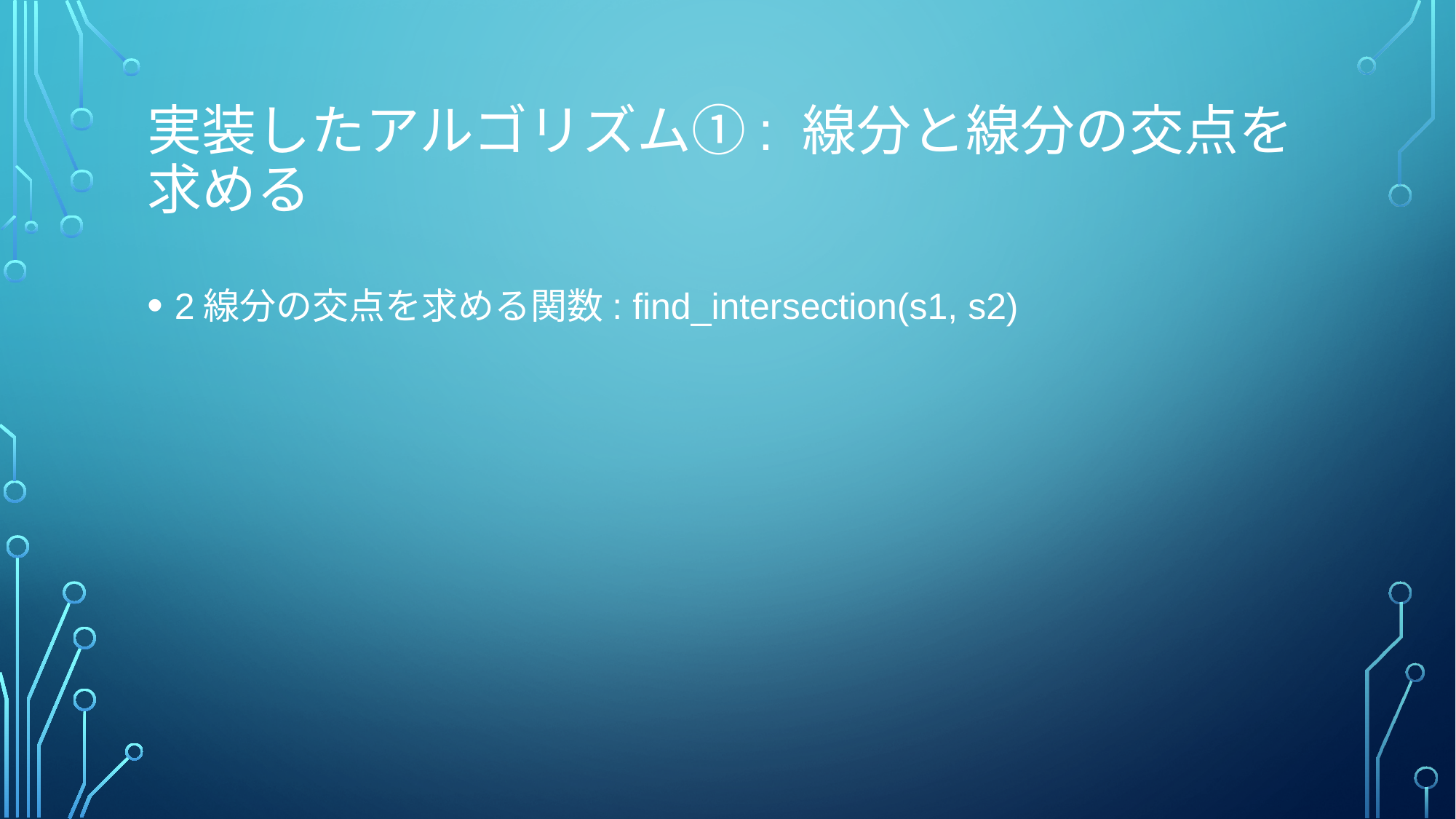

# 実装したアルゴリズム①: 線分と線分の交点を求める
2線分の交点を求める関数: find_intersection(s1, s2)